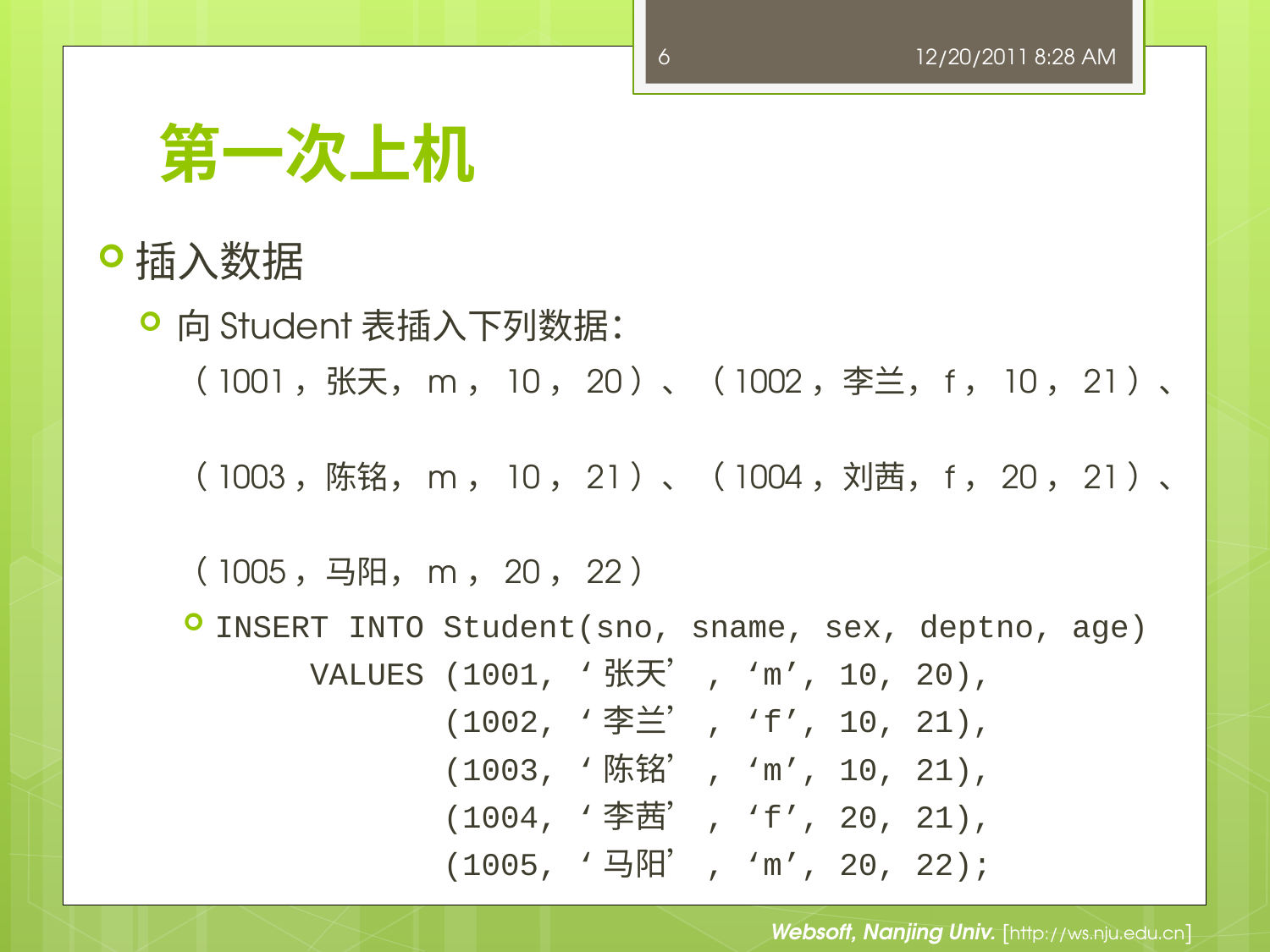

6
12/20/2011 8:28 AM
# 第一次上机
插入数据
向Student表插入下列数据：
（1001，张天，m，10，20）、（1002，李兰，f，10，21）、
（1003，陈铭，m，10，21）、（1004，刘茜，f，20，21）、
（1005，马阳，m，20，22）
INSERT INTO Student(sno, sname, sex, deptno, age)
     VALUES (1001, ‘张天’, ‘m’, 10, 20),
            (1002, ‘李兰’, ‘f’, 10, 21),
            (1003, ‘陈铭’, ‘m’, 10, 21),
            (1004, ‘李茜’, ‘f’, 20, 21),
            (1005, ‘马阳’, ‘m’, 20, 22);
Websoft, Nanjing Univ. [http://ws.nju.edu.cn]